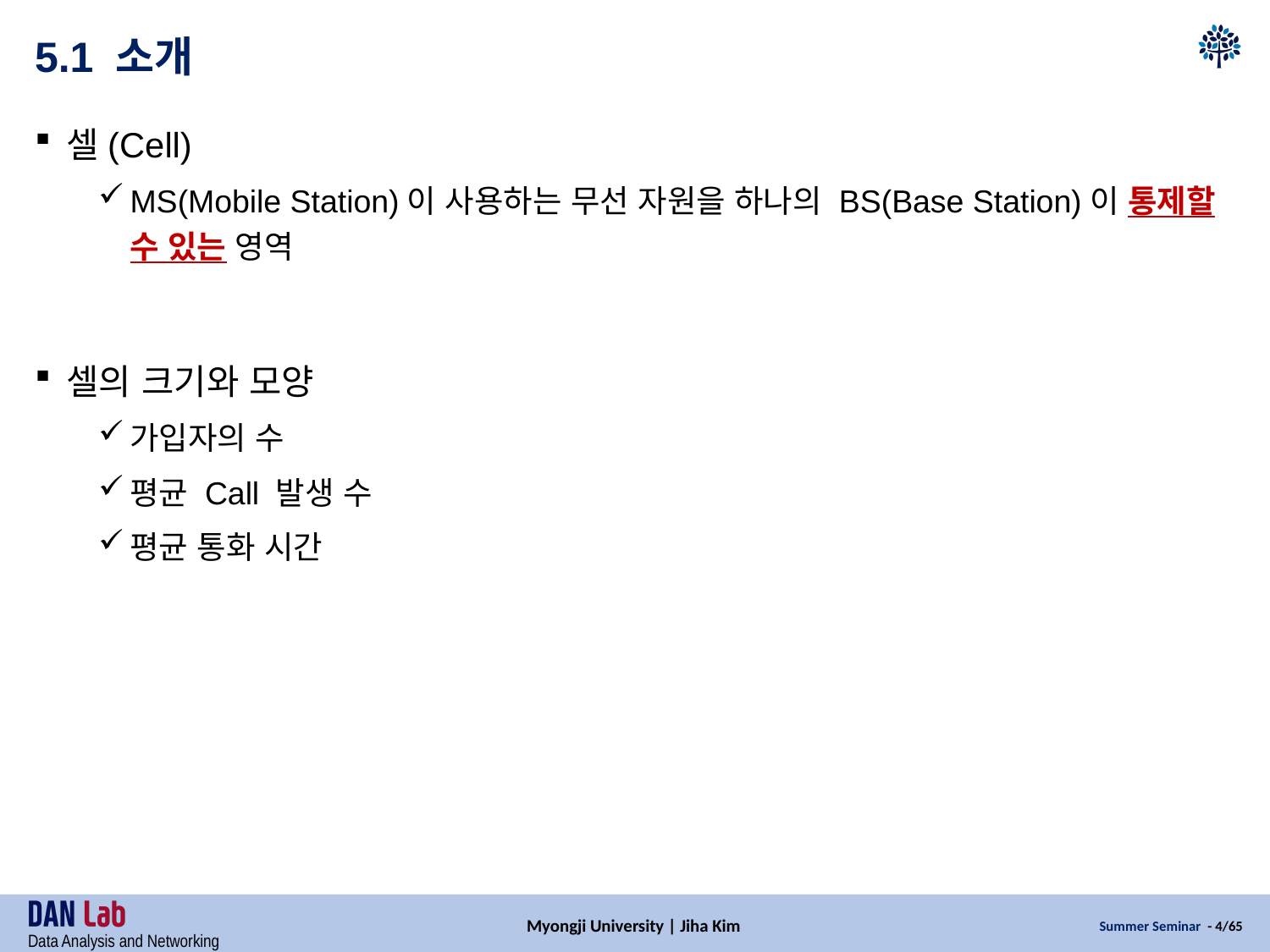

# 5.1 소개
셀(Cell)
MS(Mobile Station)이 사용하는 무선 자원을 하나의 BS(Base Station)이 통제할 수 있는 영역

셀의 크기와 모양
가입자의 수
평균 Call 발생 수
평균 통화 시간
Myongji University | Jiha Kim
Summer Seminar  - 4/65